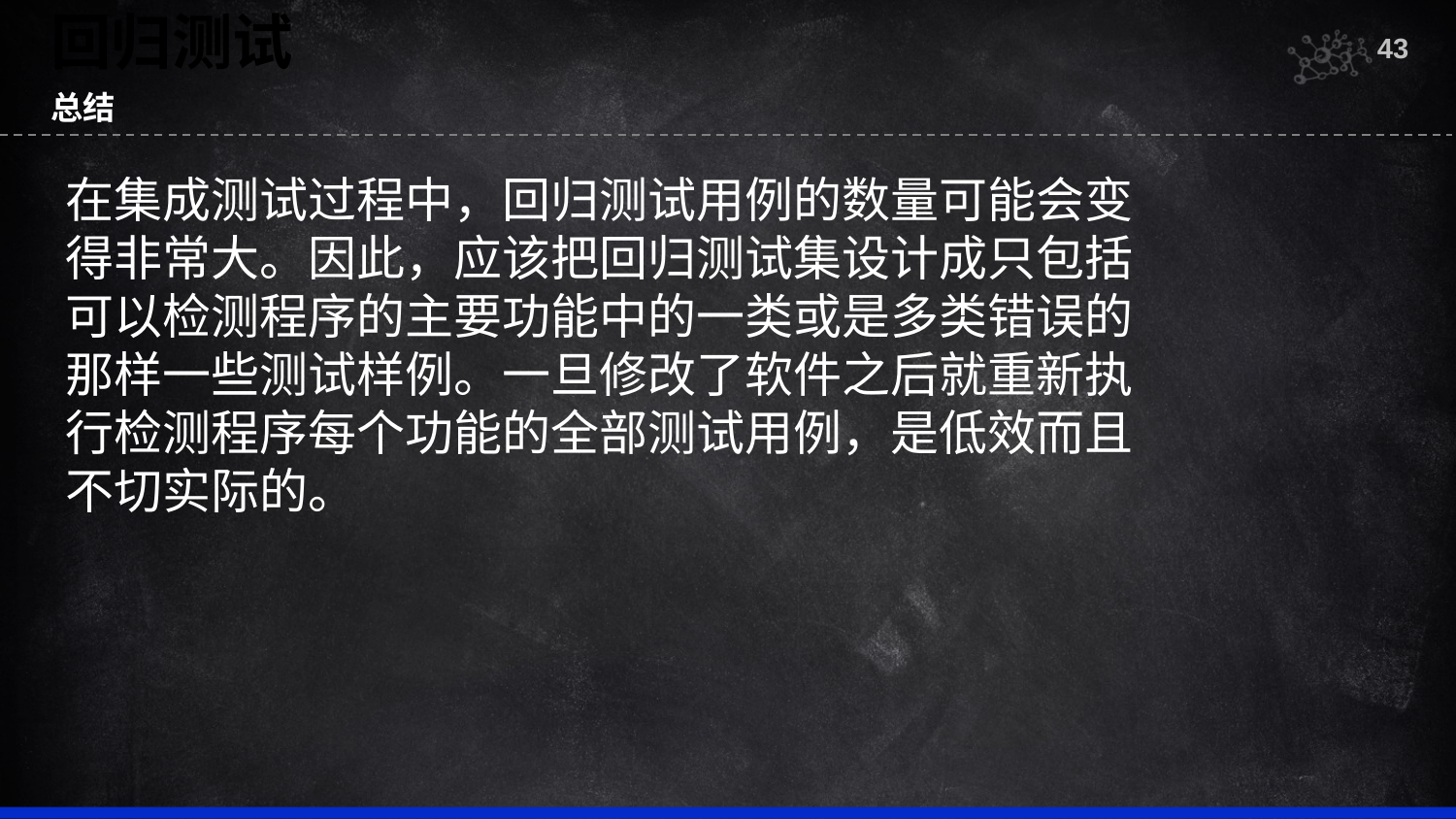

回归测试
43
总结

在集成测试过程中，回归测试用例的数量可能会变得非常大。因此，应该把回归测试集设计成只包括可以检测程序的主要功能中的一类或是多类错误的那样一些测试样例。一旦修改了软件之后就重新执行检测程序每个功能的全部测试用例，是低效而且不切实际的。